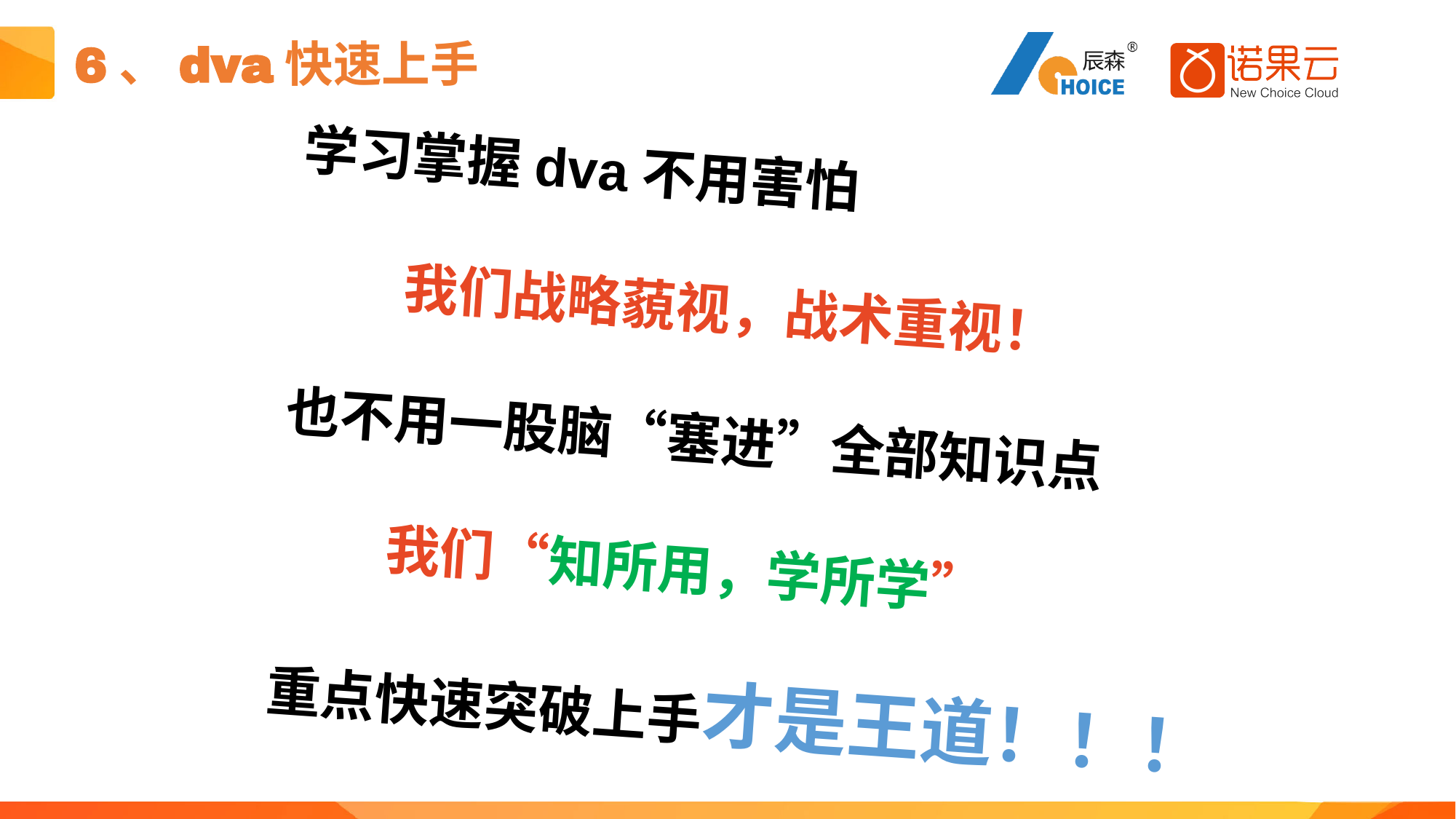

# 6、dva快速上手
学习掌握dva不用害怕

	我们战略藐视，战术重视！

也不用一股脑“塞进”全部知识点

	我们“知所用，学所学”

重点快速突破上手才是王道！！！